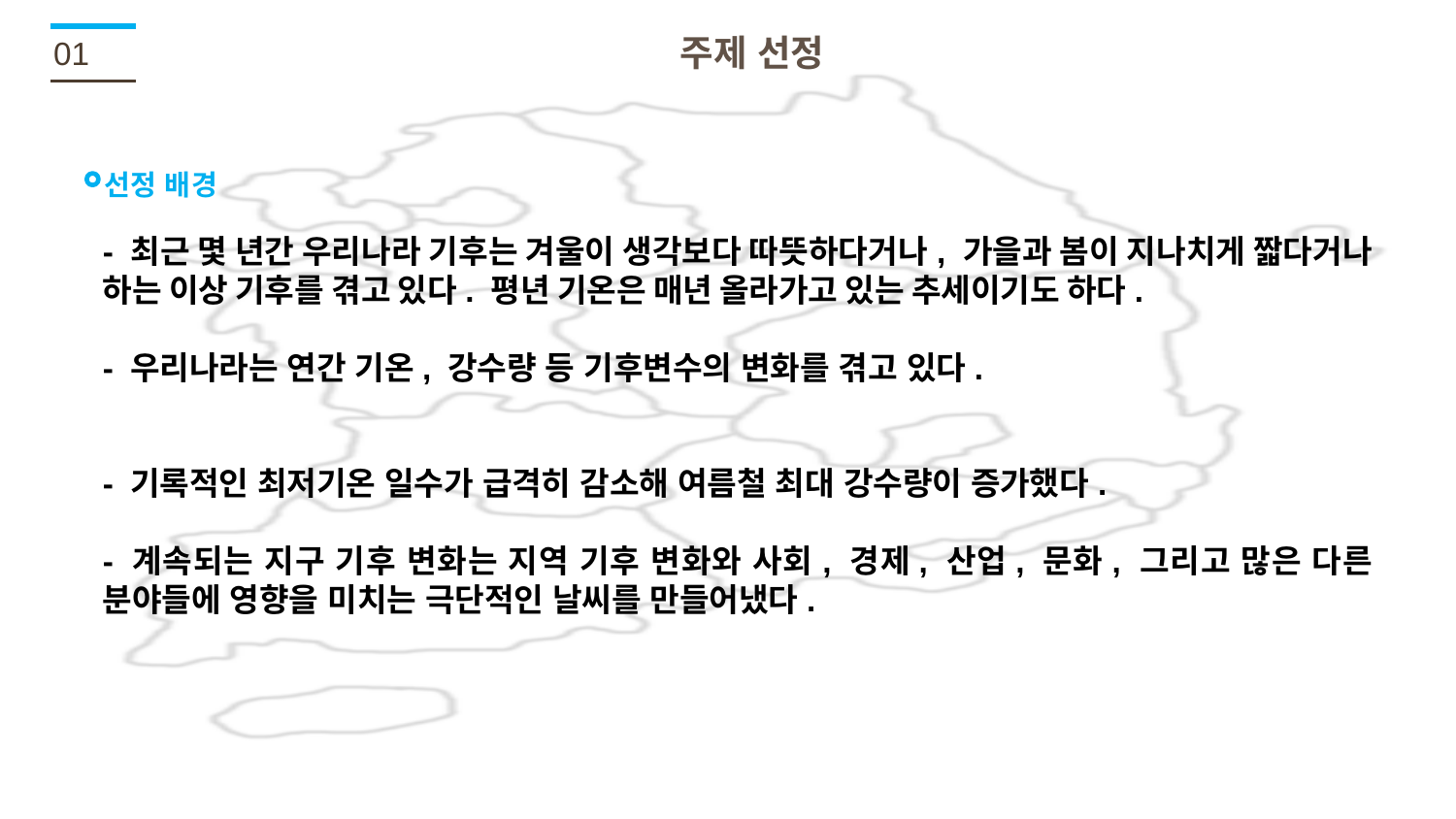

주제 선정
01
선정 배경

- 최근 몇 년간 우리나라 기후는 겨울이 생각보다 따뜻하다거나, 가을과 봄이 지나치게 짧다거나 하는 이상 기후를 겪고 있다. 평년 기온은 매년 올라가고 있는 추세이기도 하다.

- 우리나라는 연간 기온, 강수량 등 기후변수의 변화를 겪고 있다.

- 기록적인 최저기온 일수가 급격히 감소해 여름철 최대 강수량이 증가했다.

- 계속되는 지구 기후 변화는 지역 기후 변화와 사회, 경제, 산업, 문화, 그리고 많은 다른 분야들에 영향을 미치는 극단적인 날씨를 만들어냈다.